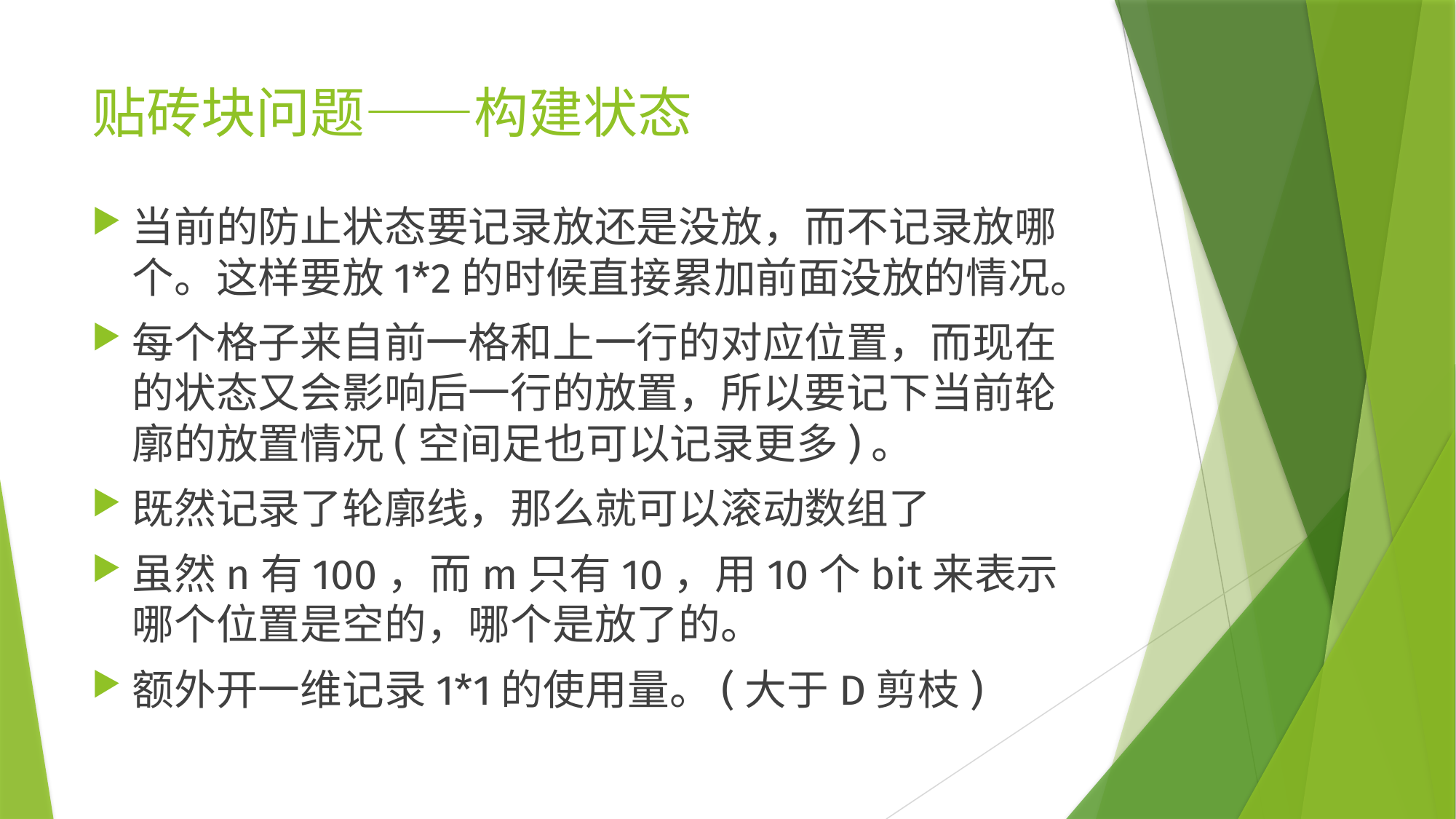

# 贴砖块问题——构建状态
当前的防止状态要记录放还是没放，而不记录放哪个。这样要放1*2的时候直接累加前面没放的情况。
每个格子来自前一格和上一行的对应位置，而现在的状态又会影响后一行的放置，所以要记下当前轮廓的放置情况(空间足也可以记录更多)。
既然记录了轮廓线，那么就可以滚动数组了
虽然n有100，而m只有10，用10个bit来表示哪个位置是空的，哪个是放了的。
额外开一维记录1*1的使用量。(大于D剪枝)